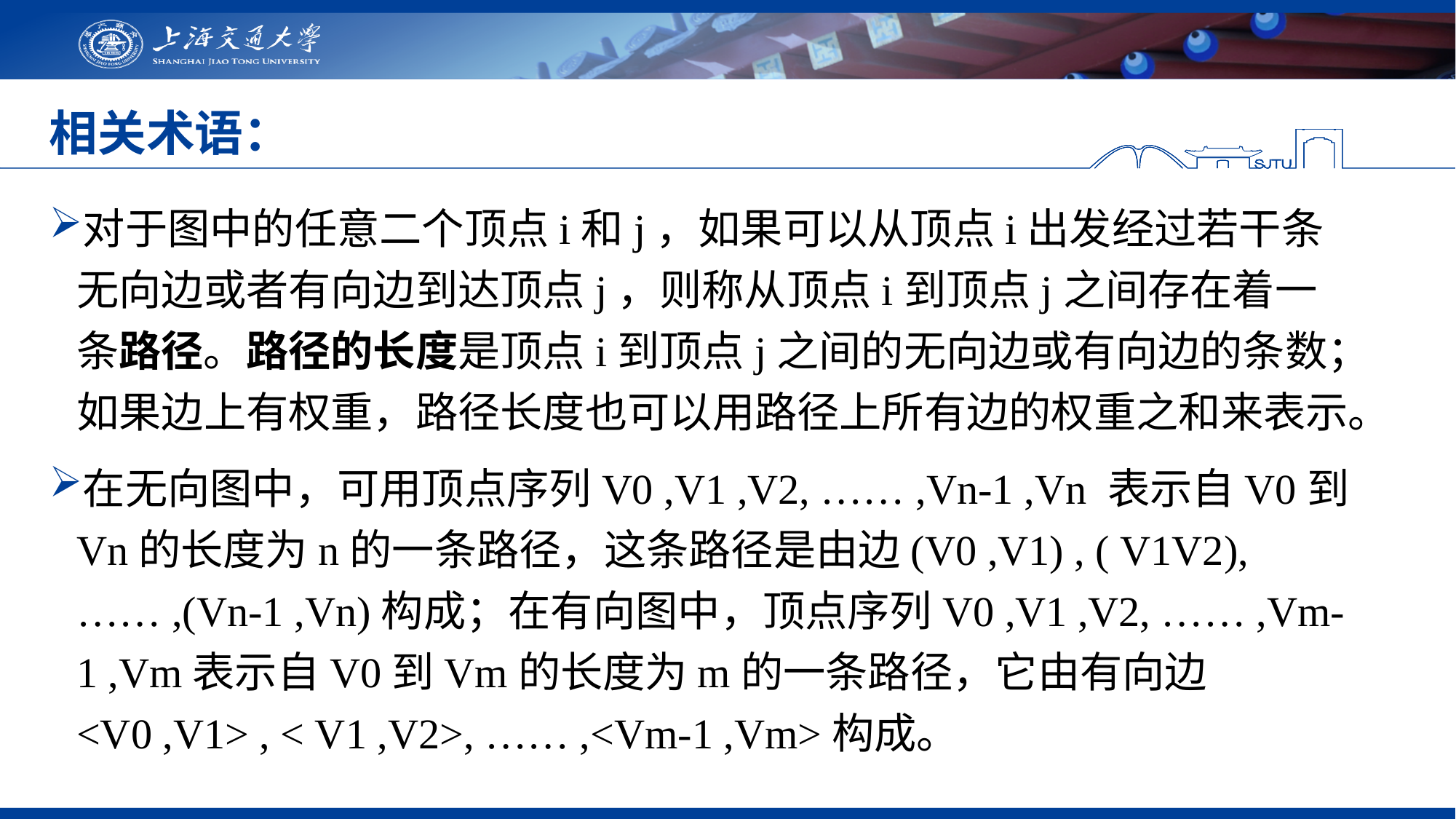

# 相关术语：
对于图中的任意二个顶点i和j，如果可以从顶点i出发经过若干条无向边或者有向边到达顶点j，则称从顶点i到顶点j之间存在着一条路径。路径的长度是顶点i到顶点j之间的无向边或有向边的条数；如果边上有权重，路径长度也可以用路径上所有边的权重之和来表示。
在无向图中，可用顶点序列V0 ,V1 ,V2, …… ,Vn-1 ,Vn 表示自V0到Vn的长度为n的一条路径，这条路径是由边(V0 ,V1) , ( V1V2), …… ,(Vn-1 ,Vn)构成；在有向图中，顶点序列V0 ,V1 ,V2, …… ,Vm-1 ,Vm表示自V0到Vm的长度为m的一条路径，它由有向边<V0 ,V1> , < V1 ,V2>, …… ,<Vm-1 ,Vm>构成。